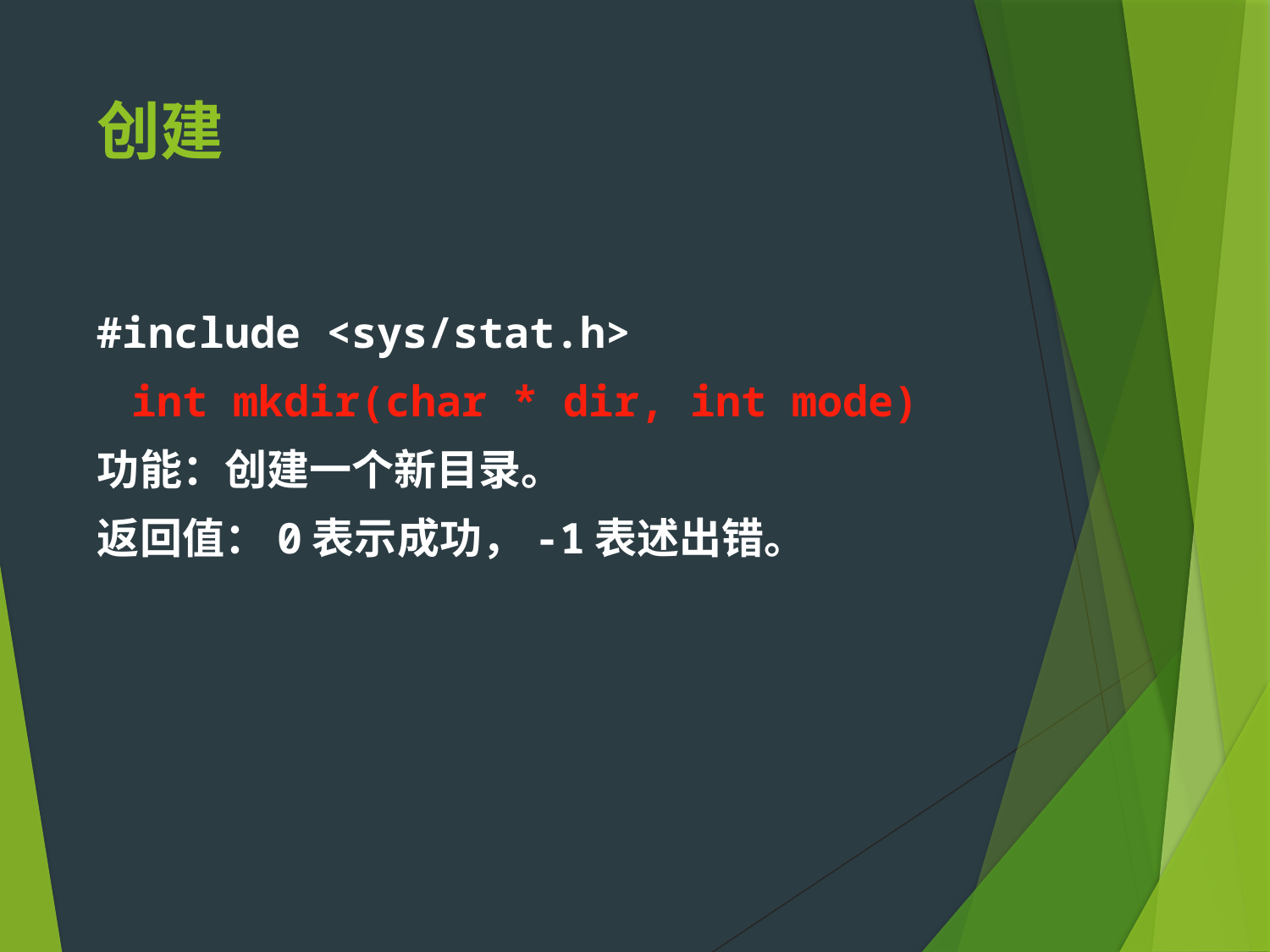

# 创建
#include <sys/stat.h>
int mkdir(char * dir, int mode)
功能：创建一个新目录。
返回值：0表示成功，-1表述出错。